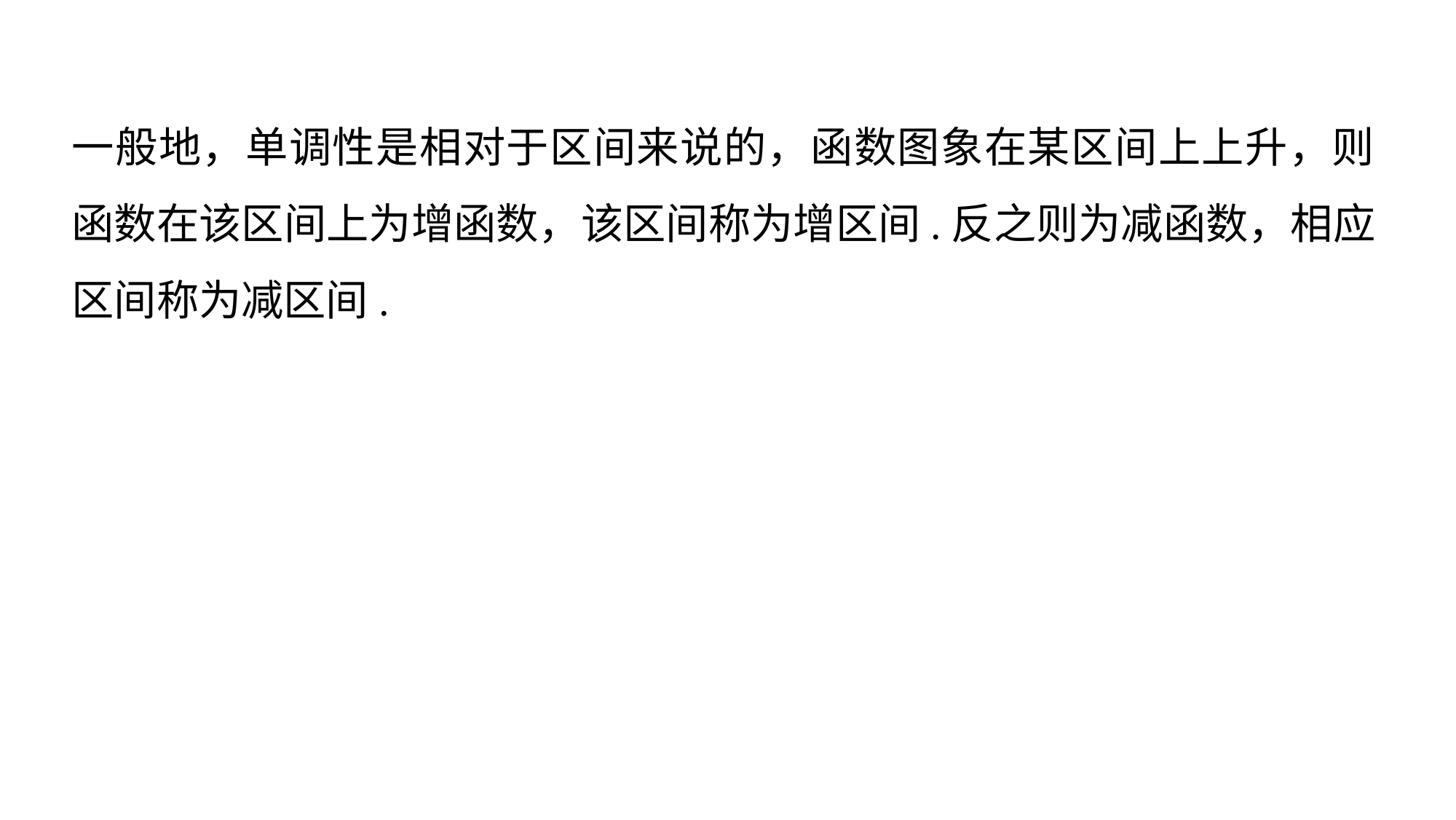

一般地，单调性是相对于区间来说的，函数图象在某区间上上升，则函数在该区间上为增函数，该区间称为增区间.反之则为减函数，相应区间称为减区间.